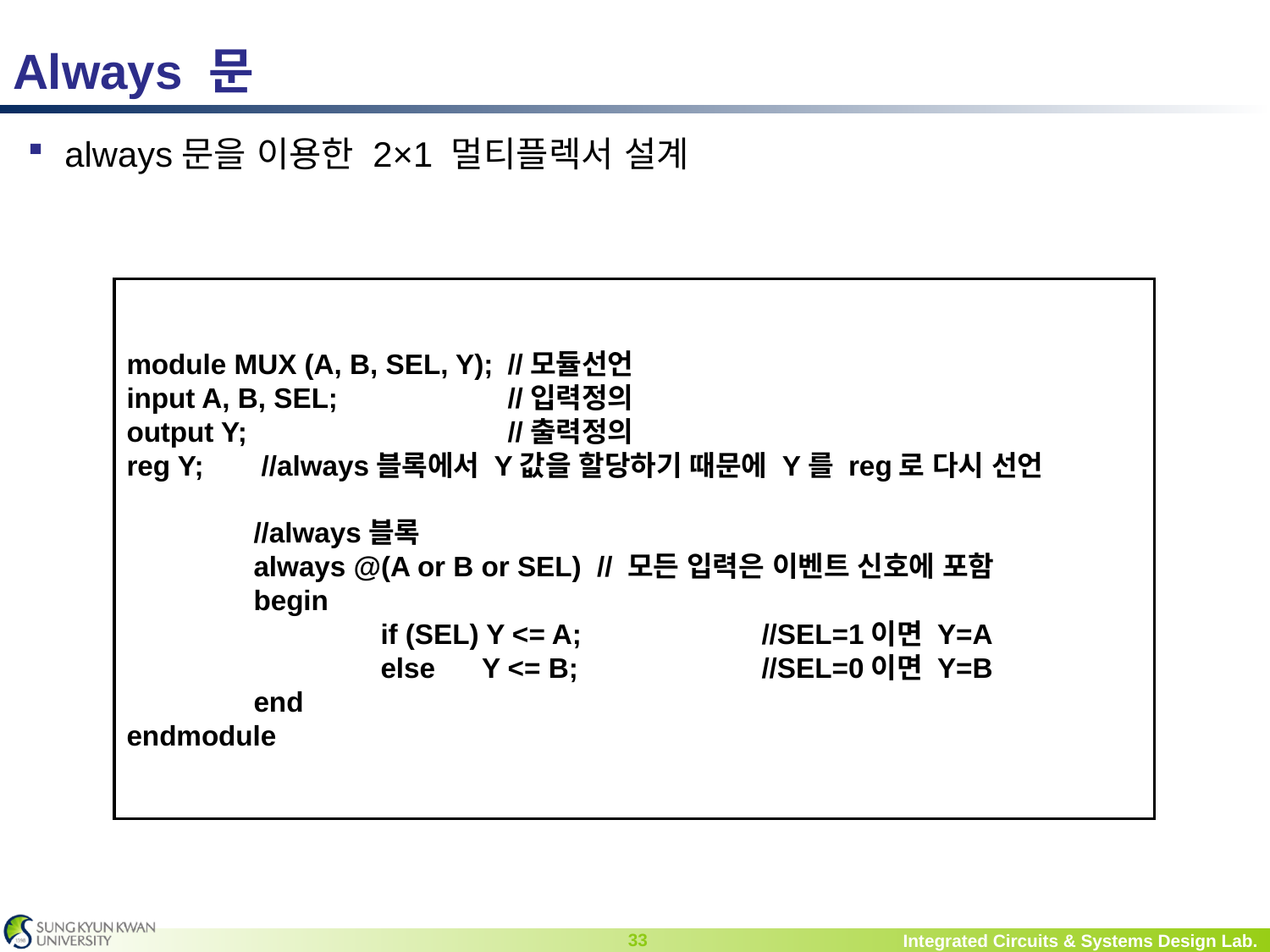

# Always 문
always문을 이용한 2×1 멀티플렉서 설계

module MUX (A, B, SEL, Y);	//모듈선언
input A, B, SEL;		//입력정의
output Y;			//출력정의
reg Y;  	 //always블록에서 Y값을 할당하기 때문에 Y를 reg로 다시 선언

	//always블록
	always @(A or B or SEL)  // 모든 입력은 이벤트 신호에 포함
	begin
		if (SEL) Y <= A;		//SEL=1이면 Y=A
		else      Y <= B;		//SEL=0이면 Y=B
	end
endmodule